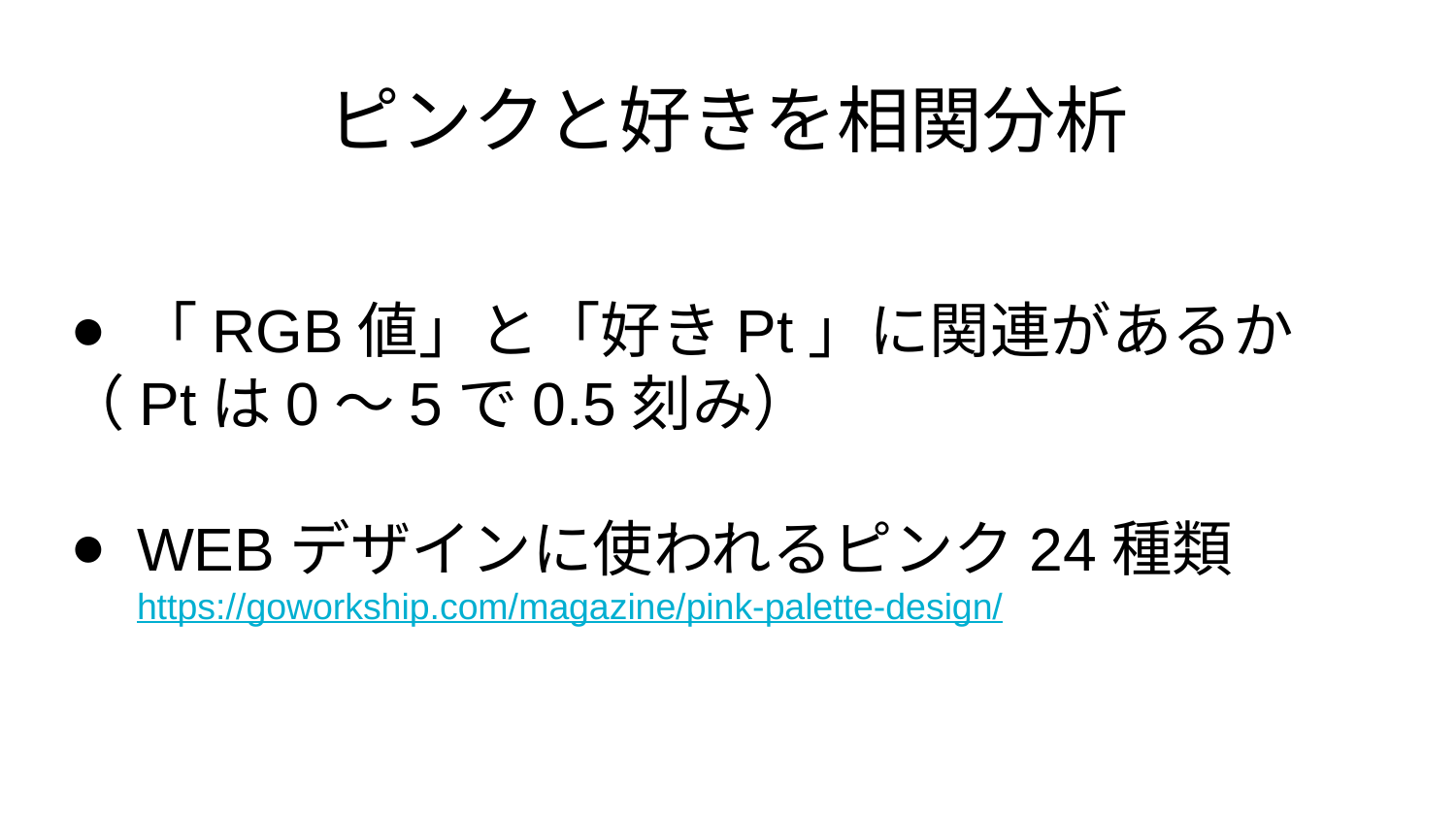

# ピンクと好きを相関分析

「RGB値」と「好きPt」に関連があるか
（Ptは0～5で0.5刻み）

WEBデザインに使われるピンク24種類
https://goworkship.com/magazine/pink-palette-design/